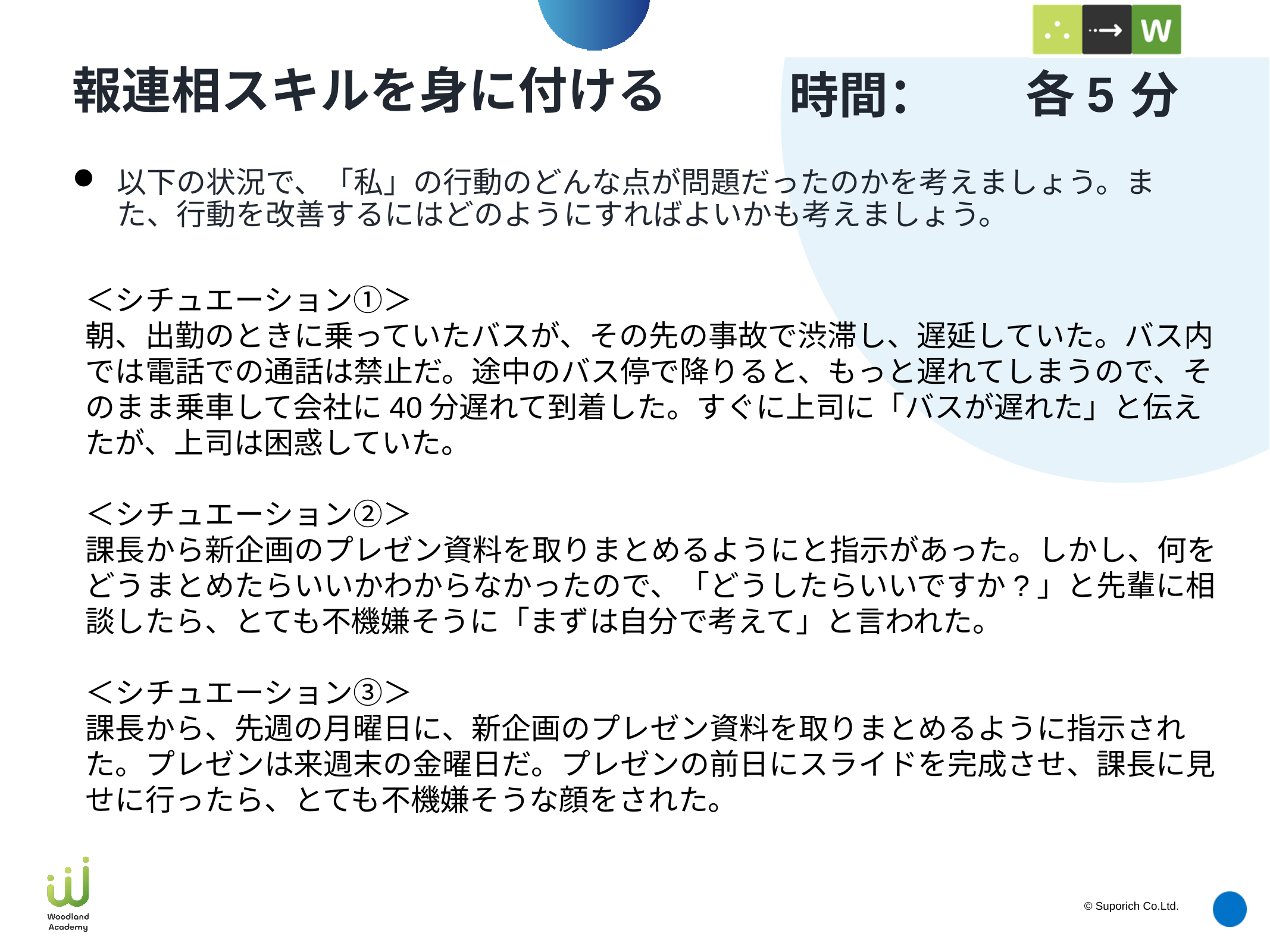

# 報連相スキルを身に付ける
各5
以下の状況で、「私」の行動のどんな点が問題だったのかを考えましょう。また、行動を改善するにはどのようにすればよいかも考えましょう。
＜シチュエーション①＞
朝、出勤のときに乗っていたバスが、その先の事故で渋滞し、遅延していた。バス内では電話での通話は禁止だ。途中のバス停で降りると、もっと遅れてしまうので、そのまま乗車して会社に40分遅れて到着した。すぐに上司に「バスが遅れた」と伝えたが、上司は困惑していた。

＜シチュエーション②＞
課長から新企画のプレゼン資料を取りまとめるようにと指示があった。しかし、何をどうまとめたらいいかわからなかったので、「どうしたらいいですか?」と先輩に相談したら、とても不機嫌そうに「まずは自分で考えて」と言われた。

＜シチュエーション③＞
課長から、先週の月曜日に、新企画のプレゼン資料を取りまとめるように指示された。プレゼンは来週末の金曜日だ。プレゼンの前日にスライドを完成させ、課長に見せに行ったら、とても不機嫌そうな顔をされた。